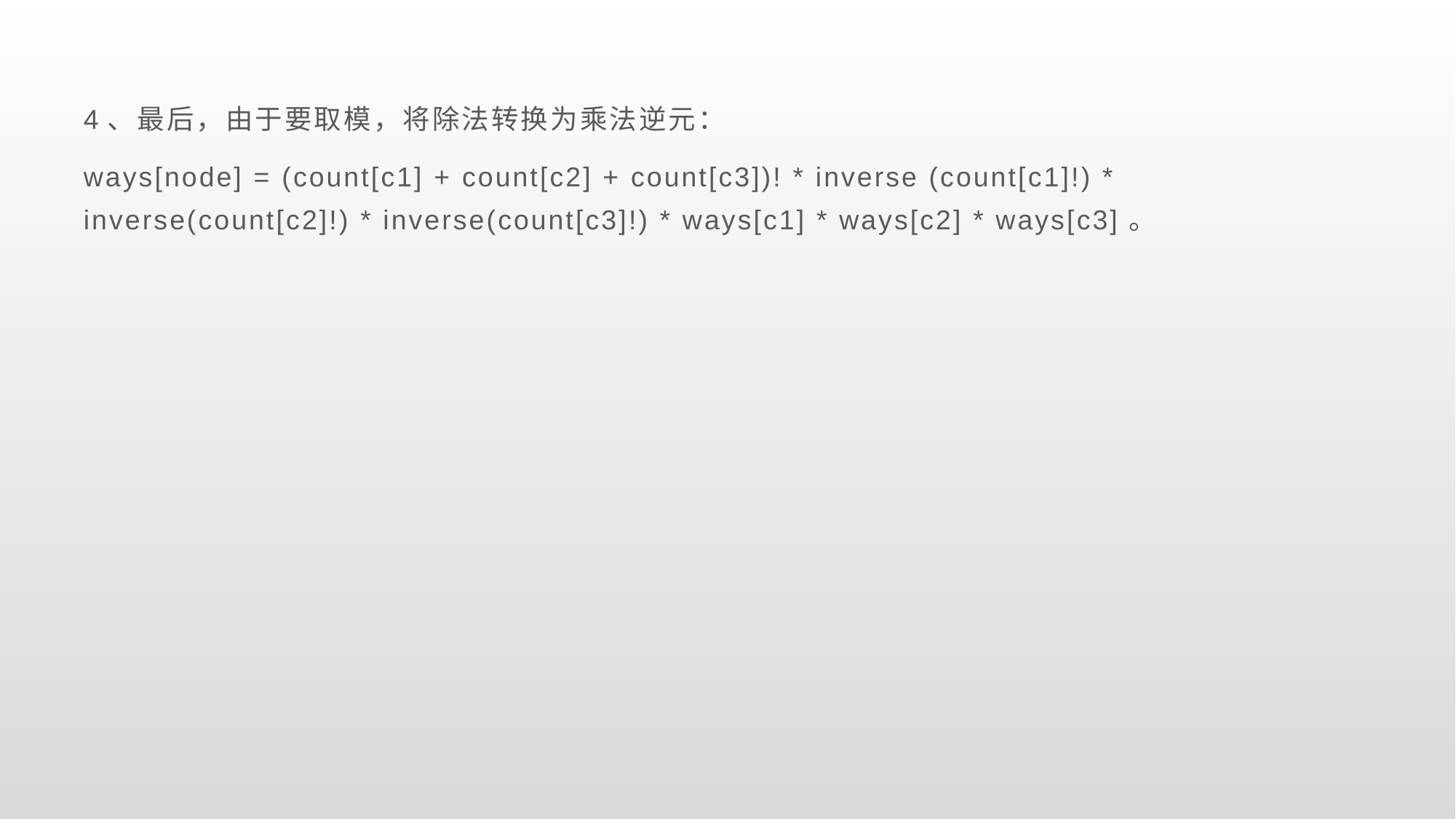

4、最后，由于要取模，将除法转换为乘法逆元：
ways[node] = (count[c1] + count[c2] + count[c3])! * inverse (count[c1]!) * inverse(count[c2]!) * inverse(count[c3]!) * ways[c1] * ways[c2] * ways[c3]。